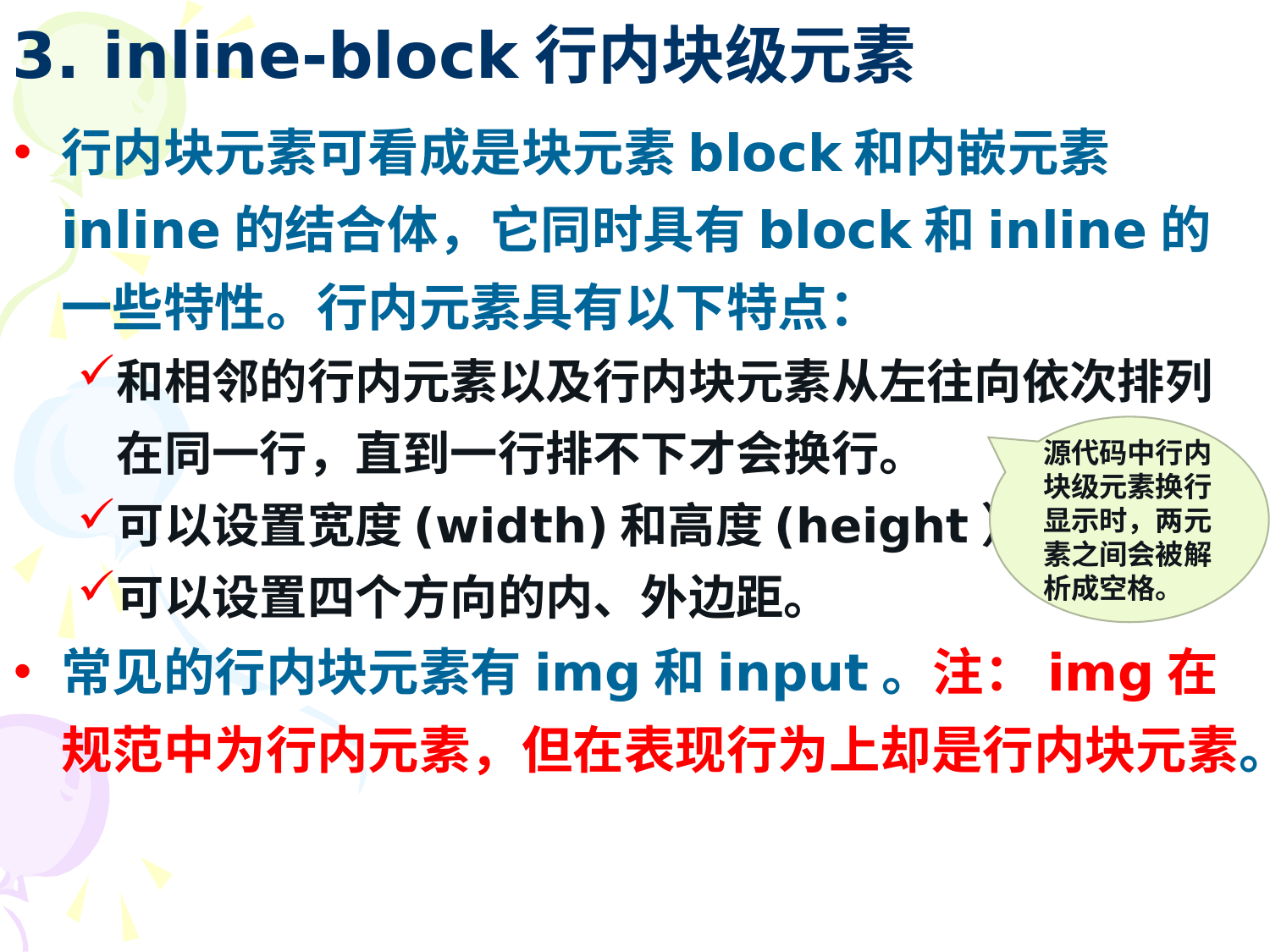

# 3. inline-block行内块级元素
行内块元素可看成是块元素block和内嵌元素inline的结合体，它同时具有block和inline的一些特性。行内元素具有以下特点：
和相邻的行内元素以及行内块元素从左往向依次排列在同一行，直到一行排不下才会换行。
可以设置宽度(width)和高度(height）。
可以设置四个方向的内、外边距。
常见的行内块元素有img和input。注：img在规范中为行内元素，但在表现行为上却是行内块元素。
源代码中行内块级元素换行显示时，两元素之间会被解析成空格。